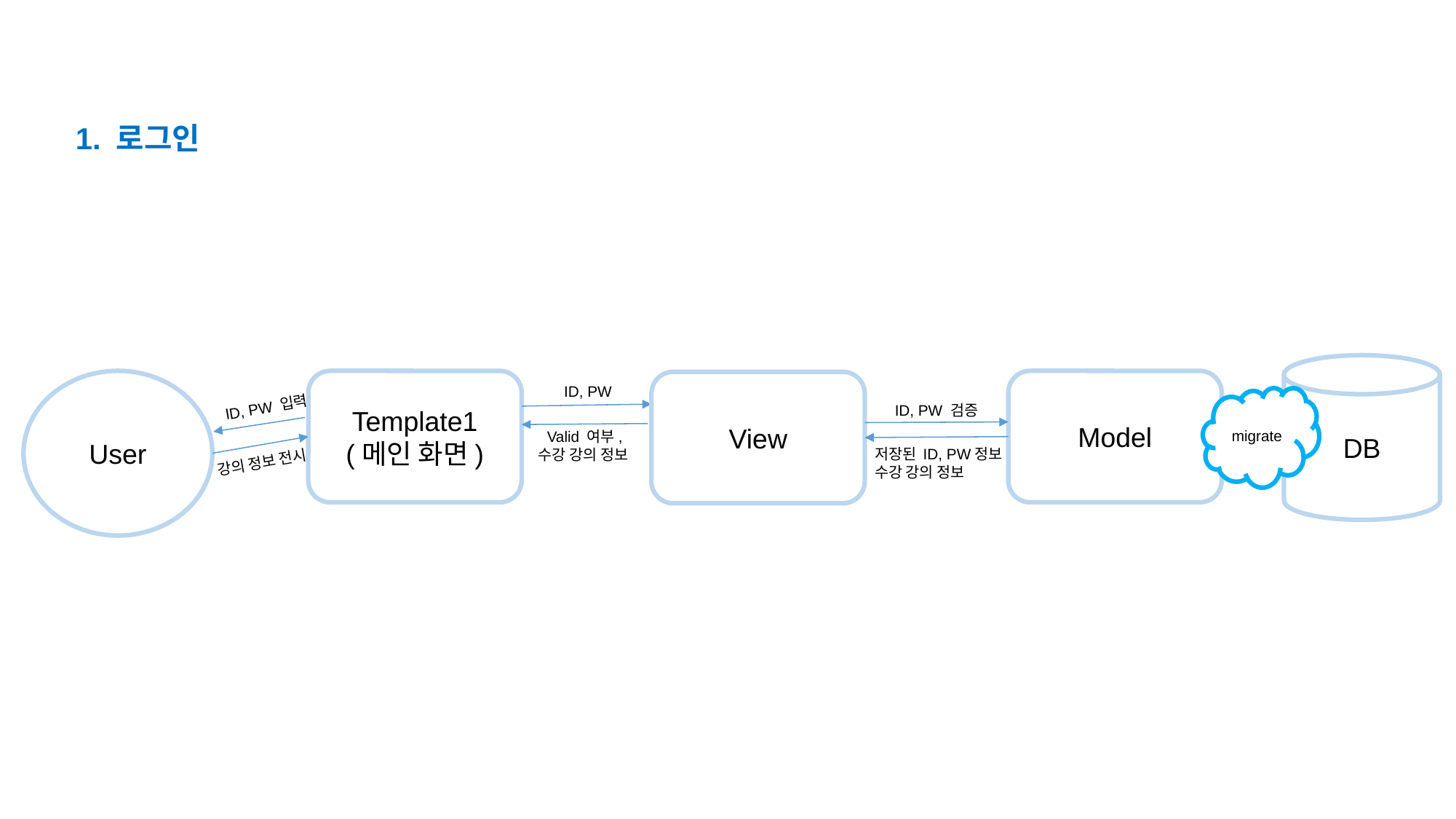

1. 로그인
DB
Template1
(메인 화면)
User
Model
View
ID, PW
migrate
ID, PW 입력
ID, PW 검증
Valid 여부,
수강 강의 정보
저장된 ID, PW정보,
수강 강의 정보
강의 정보 전시